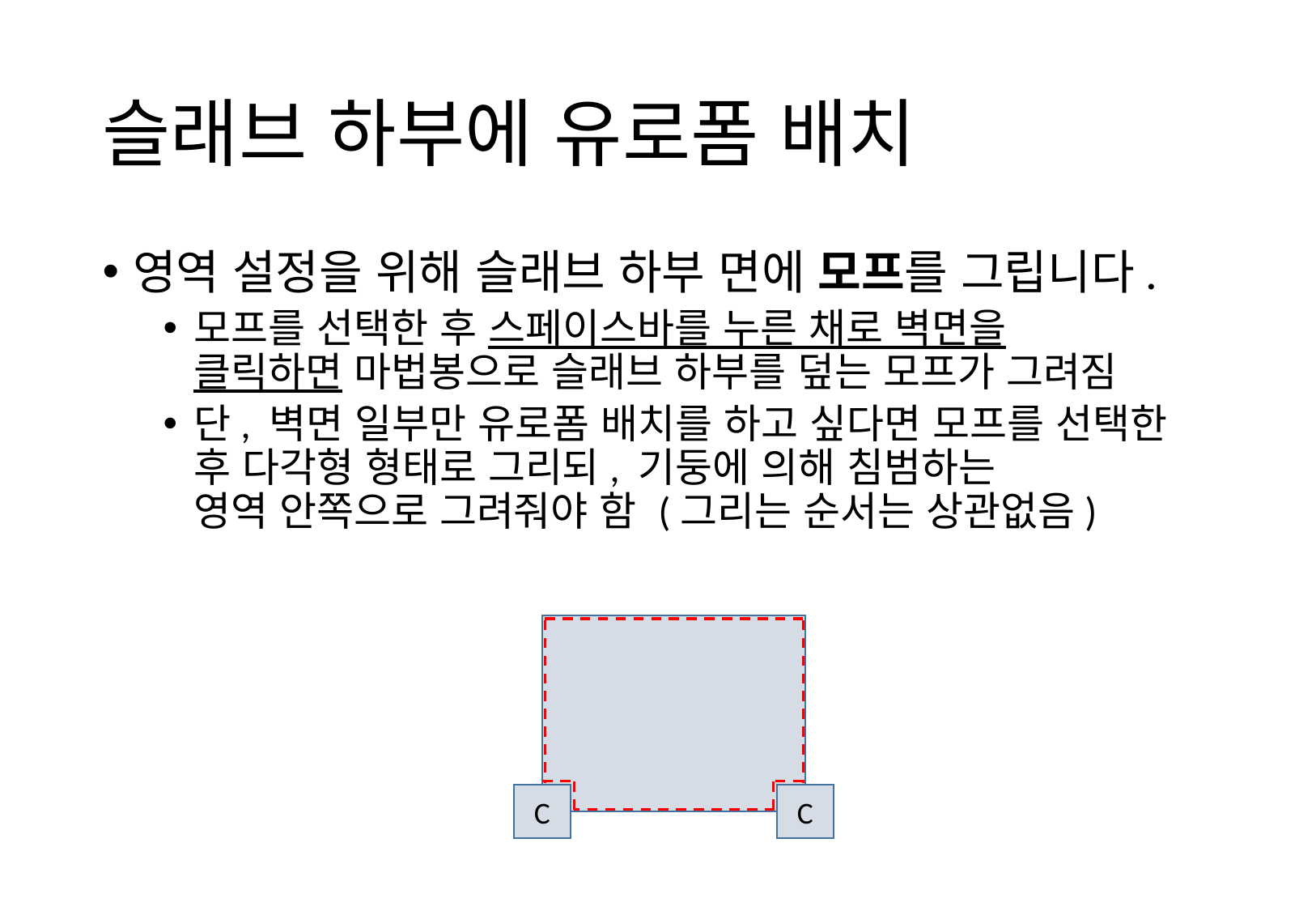

# 슬래브 하부에 유로폼 배치
영역 설정을 위해 슬래브 하부 면에 모프를 그립니다.
모프를 선택한 후 스페이스바를 누른 채로 벽면을
클릭하면 마법봉으로 슬래브 하부를 덮는 모프가 그려짐
단, 벽면 일부만 유로폼 배치를 하고 싶다면 모프를 선택한 후 다각형 형태로 그리되, 기둥에 의해 침범하는
영역 안쪽으로 그려줘야 함 (그리는 순서는 상관없음)

C
C